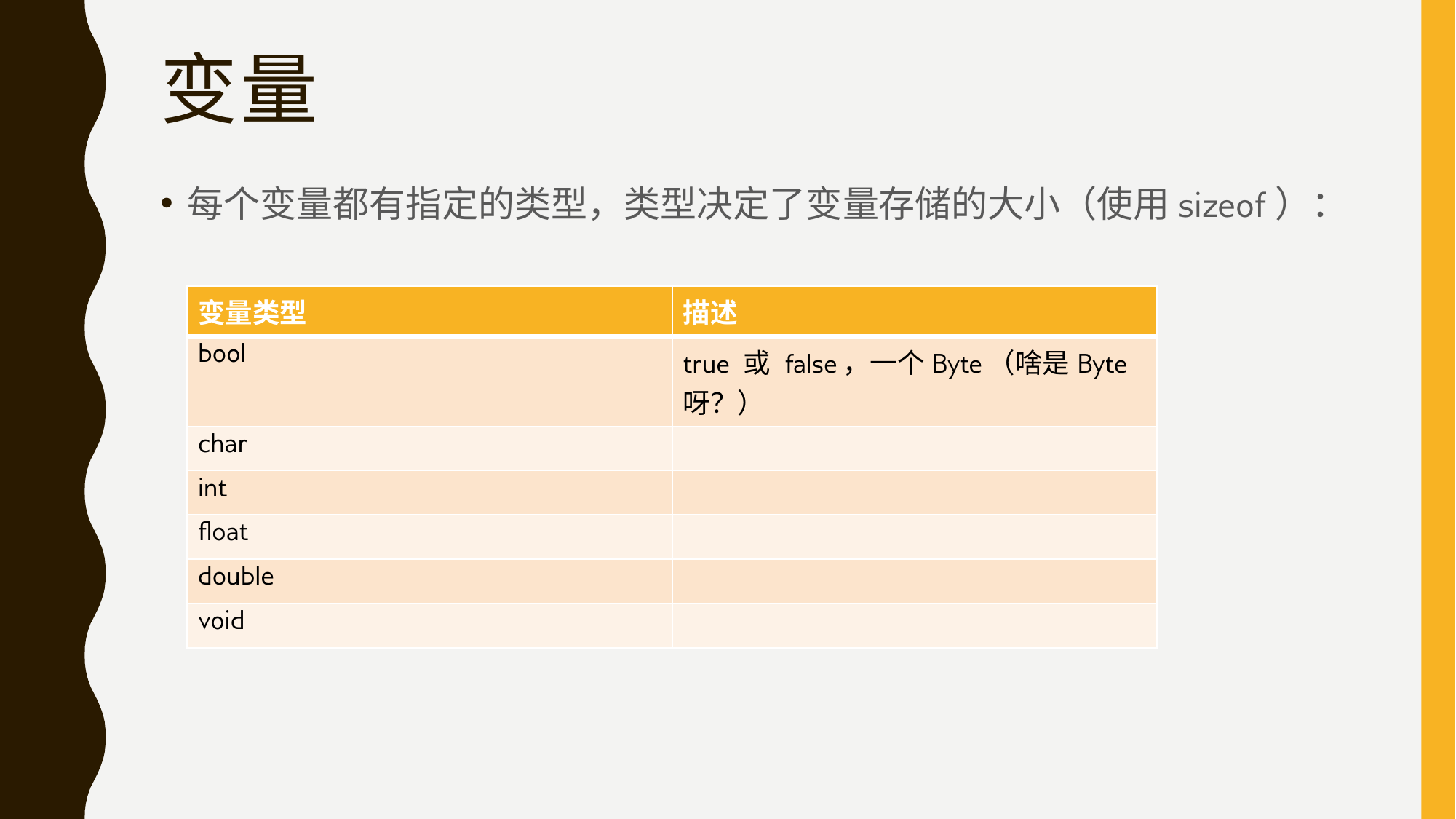

# 变量
每个变量都有指定的类型，类型决定了变量存储的大小（使用sizeof）：

| 变量类型 | 描述 |
| --- | --- |
| bool | true 或 false，一个Byte（啥是Byte呀？） |
| char |  |
| int |  |
| float |  |
| double |  |
| void |  |